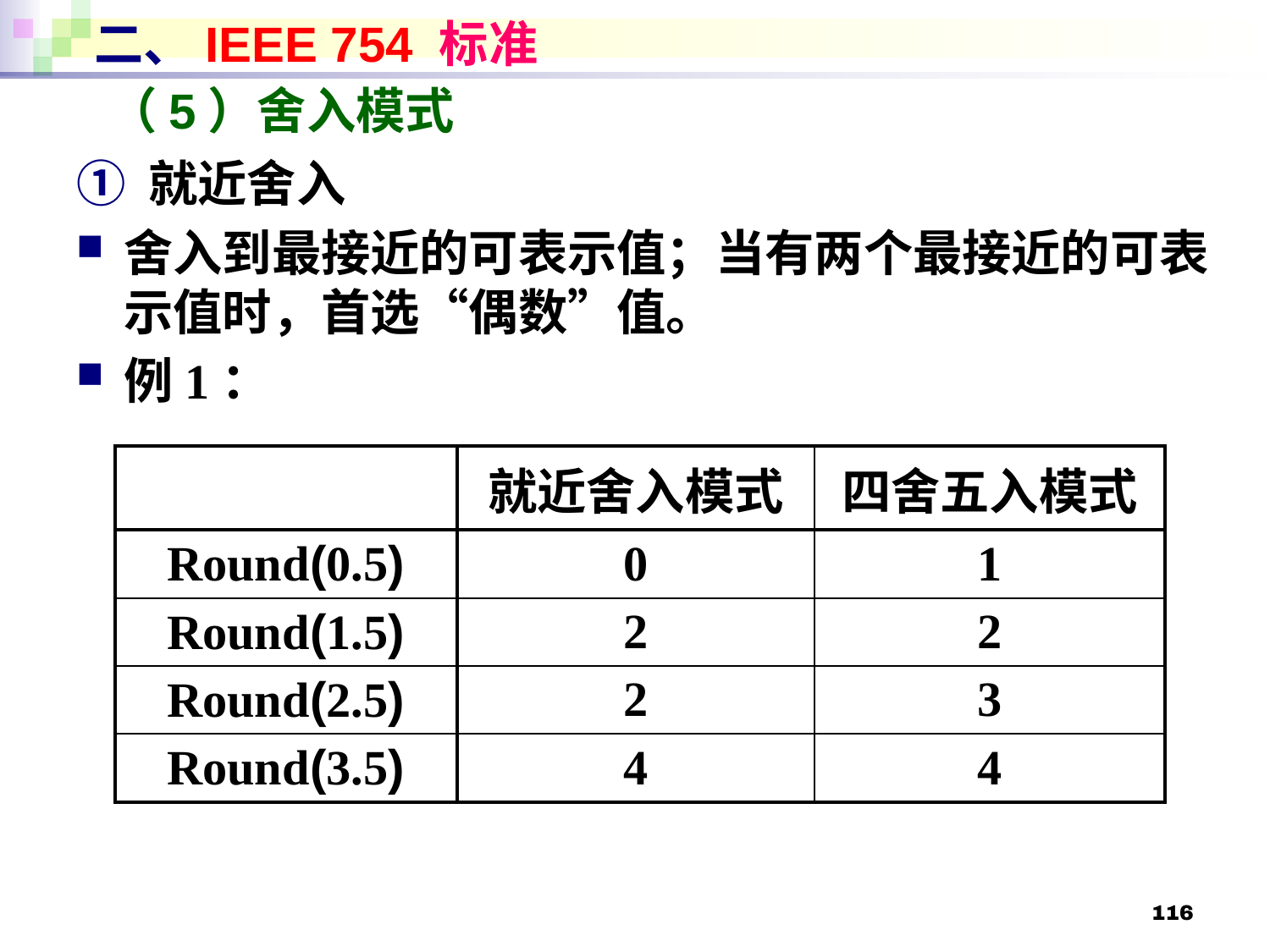

# 二、IEEE 754 标准
（5）舍入模式
① 就近舍入
舍入到最接近的可表示值；当有两个最接近的可表示值时，首选“偶数”值。
例1：
|  | 就近舍入模式 | 四舍五入模式 |
| --- | --- | --- |
| Round(0.5) | 0 | 1 |
| Round(1.5) | 2 | 2 |
| Round(2.5) | 2 | 3 |
| Round(3.5) | 4 | 4 |
116